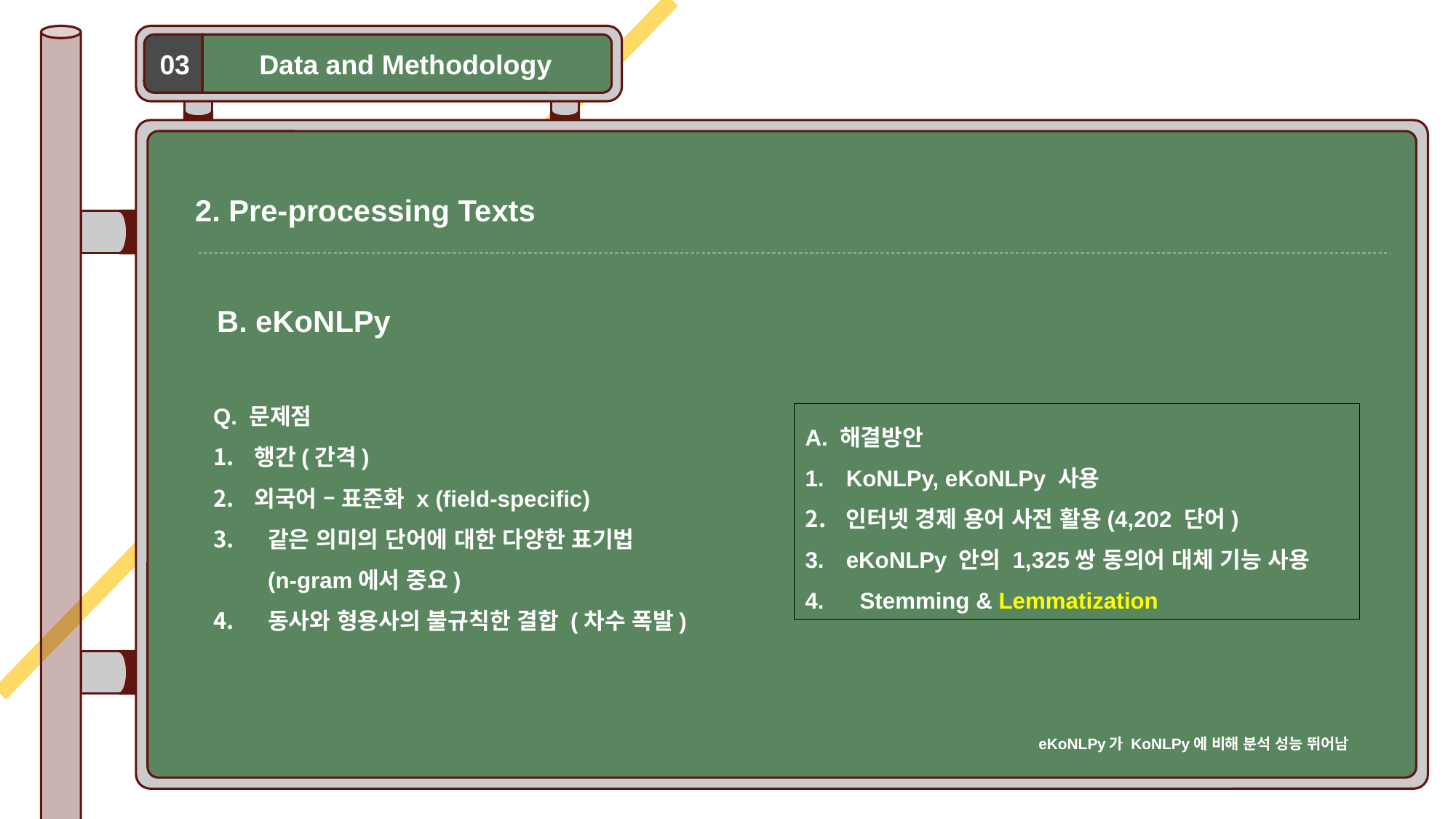

Data and Methodology

03
2. Pre-processing Texts
B. eKoNLPy
Q. 문제점
행간(간격)
외국어 – 표준화 x (field-specific)
같은 의미의 단어에 대한 다양한 표기법             (n-gram에서 중요)
동사와 형용사의 불규칙한 결합 (차수 폭발)
A. 해결방안
KoNLPy, eKoNLPy 사용
인터넷 경제 용어 사전 활용(4,202 단어)
eKoNLPy 안의 1,325쌍 동의어 대체 기능 사용
Stemming & Lemmatization
eKoNLPy가 KoNLPy에 비해 분석 성능 뛰어남